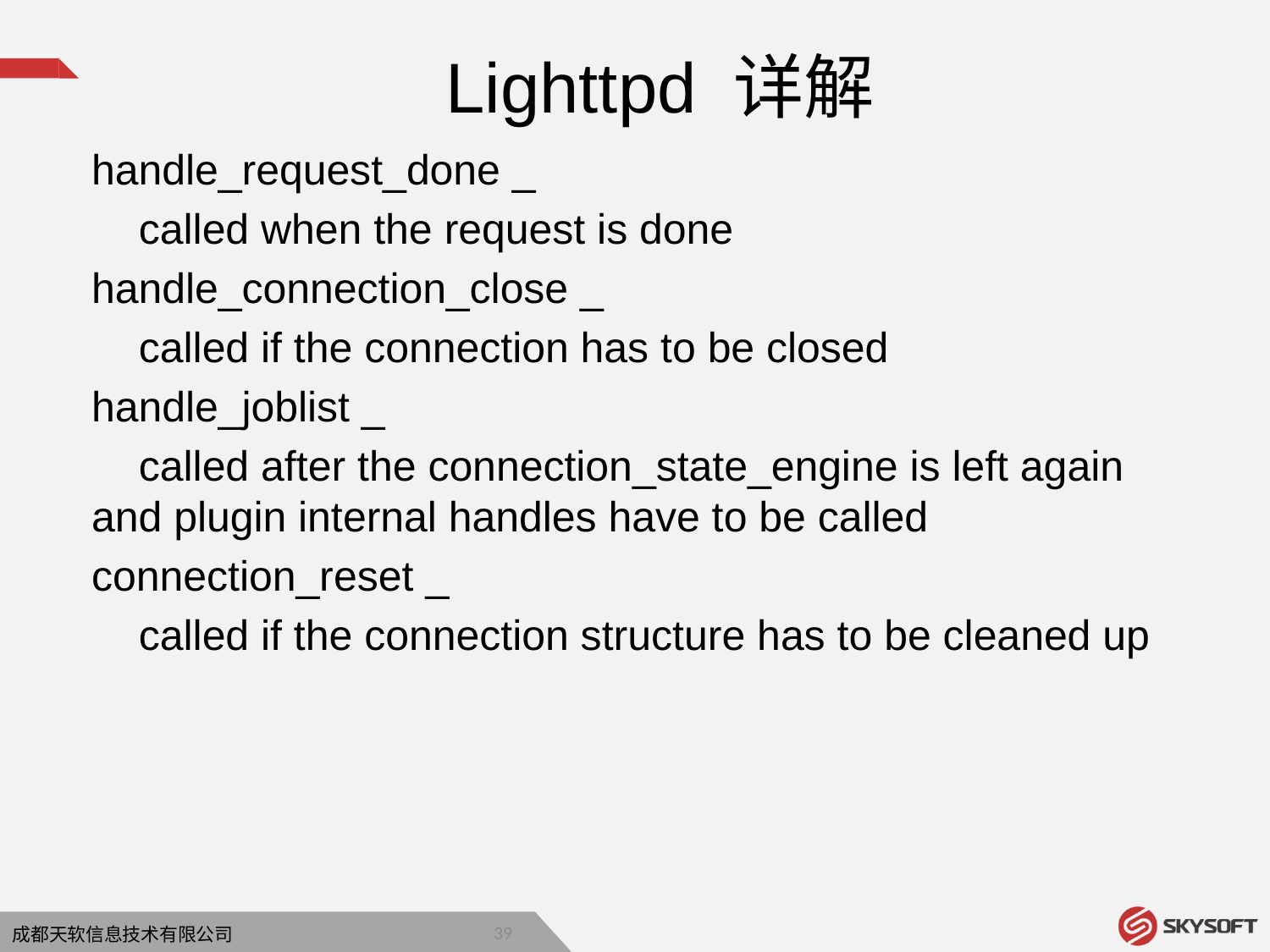

Lighttpd 详解

handle_request_done _
    called when the request is done
handle_connection_close _
    called if the connection has to be closed
handle_joblist _
    called after the connection_state_engine is left again and plugin internal handles have to be called
connection_reset _
    called if the connection structure has to be cleaned up
39